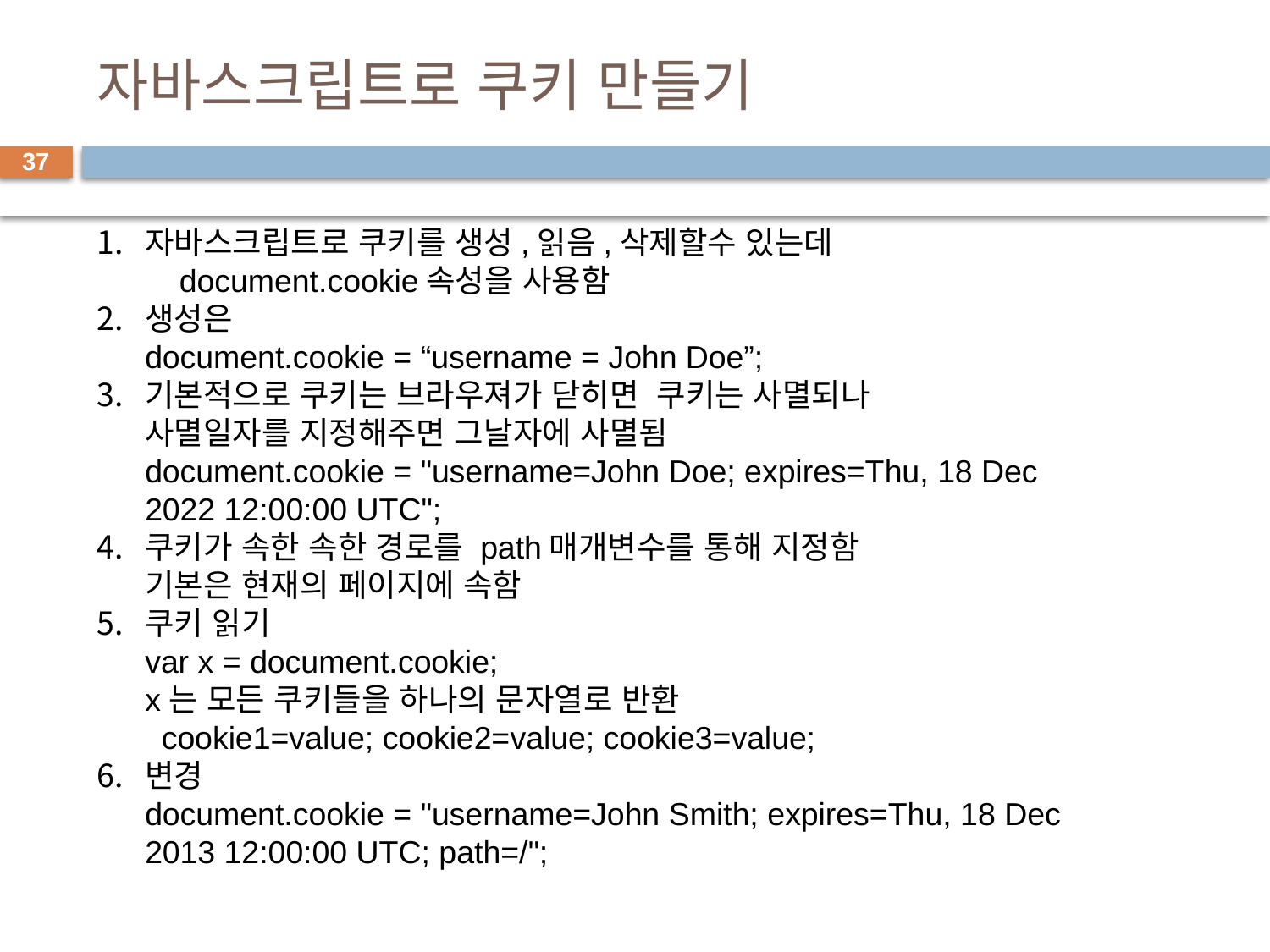

# 자바스크립트로 쿠키 만들기
37
자바스크립트로 쿠키를 생성,읽음,삭제할수 있는데
   document.cookie속성을 사용함
생성은
document.cookie = “username = John Doe”;
기본적으로 쿠키는 브라우져가 닫히면  쿠키는 사멸되나
사멸일자를 지정해주면 그날자에 사멸됨
document.cookie = "username=John Doe; expires=Thu, 18 Dec 2022 12:00:00 UTC";
쿠키가 속한 속한 경로를 path매개변수를 통해 지정함
기본은 현재의 페이지에 속함
쿠키 읽기
var x = document.cookie;
x는 모든 쿠키들을 하나의 문자열로 반환
 cookie1=value; cookie2=value; cookie3=value;
변경
document.cookie = "username=John Smith; expires=Thu, 18 Dec 2013 12:00:00 UTC; path=/";